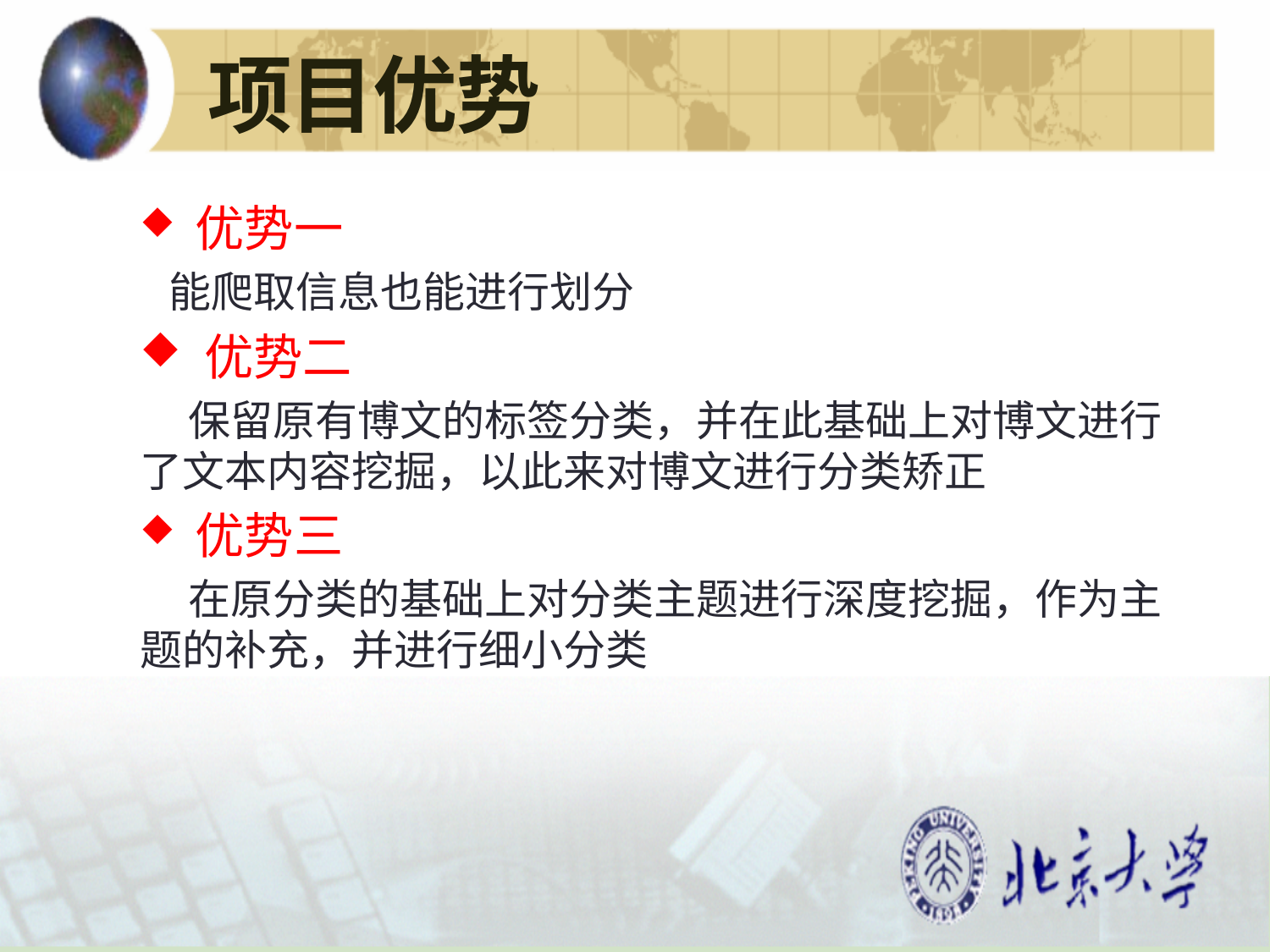

项目优势
 优势一
  能爬取信息也能进行划分
 优势二
    保留原有博文的标签分类，并在此基础上对博文进行了文本内容挖掘，以此来对博文进行分类矫正
 优势三
    在原分类的基础上对分类主题进行深度挖掘，作为主题的补充，并进行细小分类